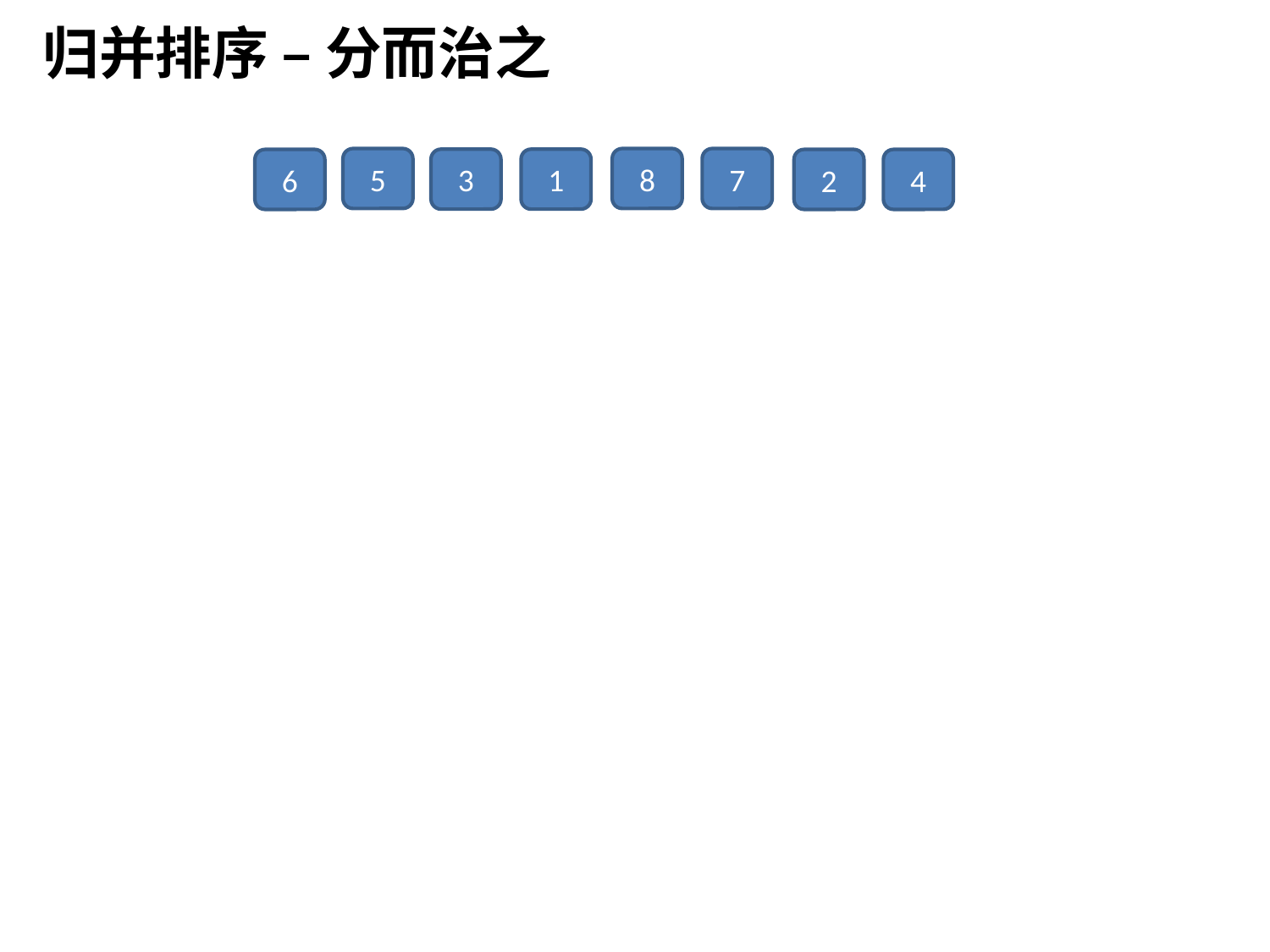

归并排序 – 分而治之
5
8
7
3
1
6
4
2